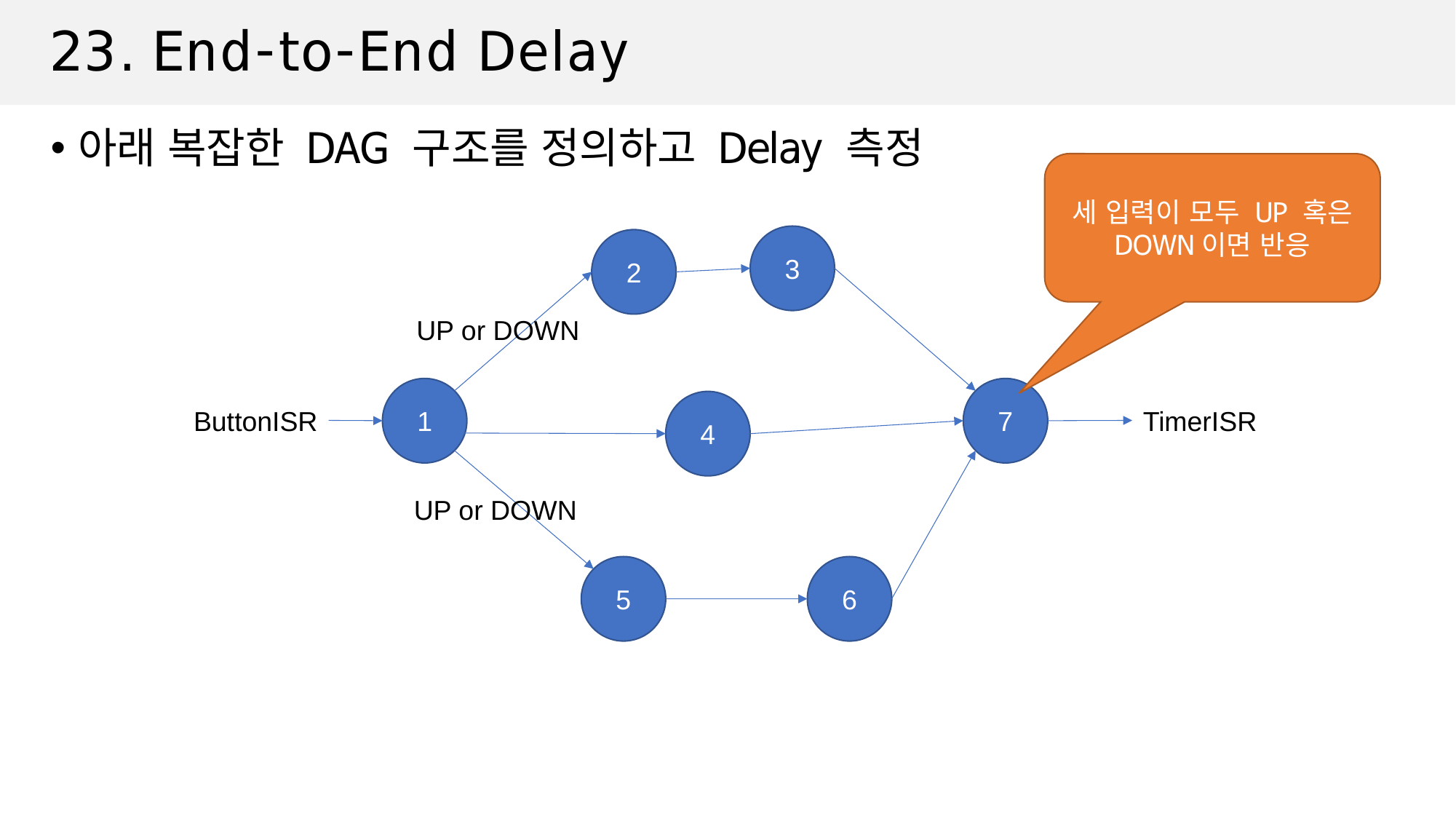

# 23. End-to-End Delay
아래 복잡한 DAG 구조를 정의하고 Delay 측정
세 입력이 모두 UP 혹은 DOWN이면 반응
3
2
UP or DOWN
1
7
4
ButtonISR
TimerISR
UP or DOWN
5
6